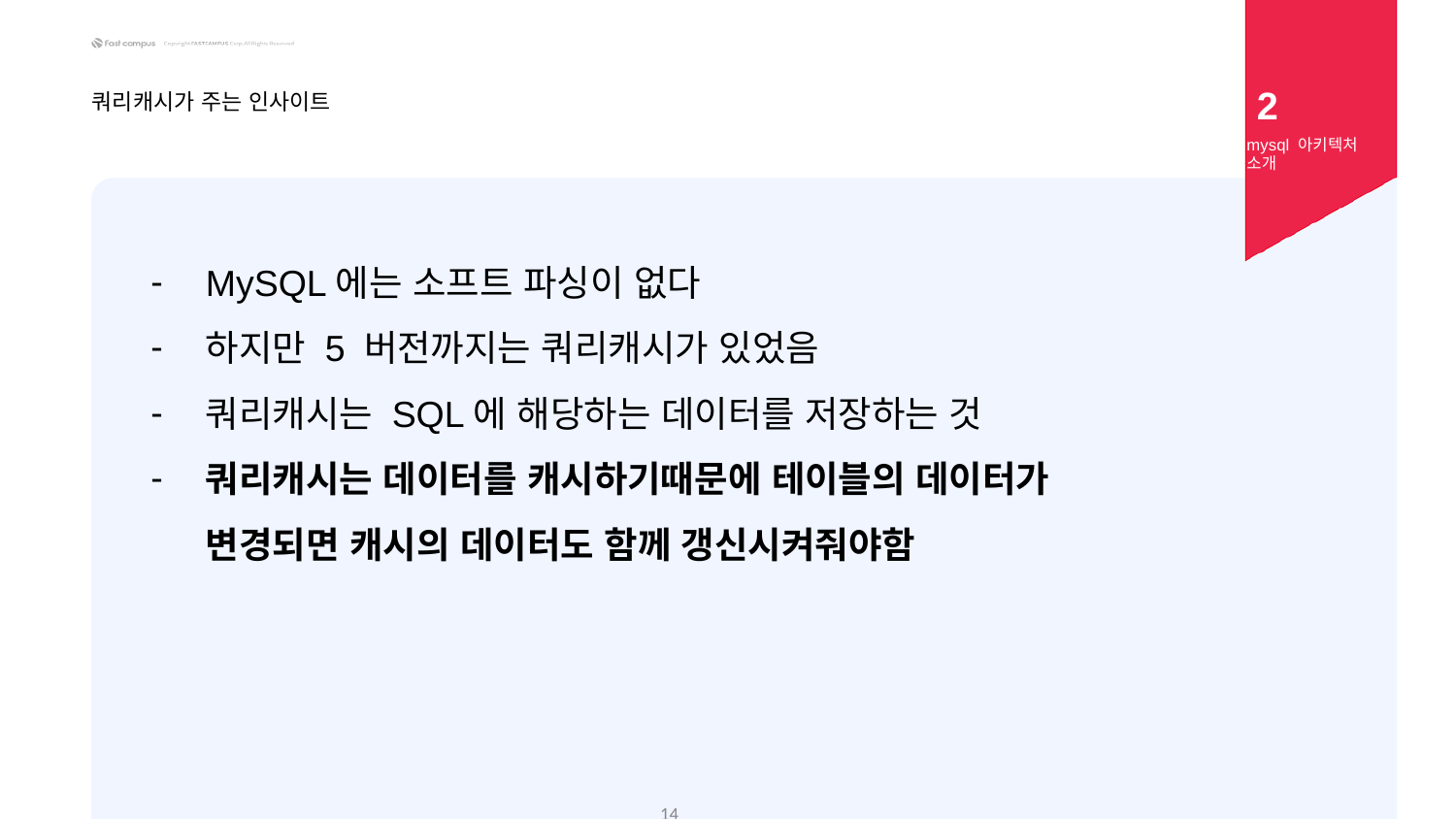

2
쿼리캐시가 주는 인사이트

mysql 아키텍처 소개

MySQL에는 소프트 파싱이 없다
하지만 5 버전까지는 쿼리캐시가 있었음
쿼리캐시는 SQL에 해당하는 데이터를 저장하는 것
쿼리캐시는 데이터를 캐시하기때문에 테이블의 데이터가 변경되면 캐시의 데이터도 함께 갱신시켜줘야함
14